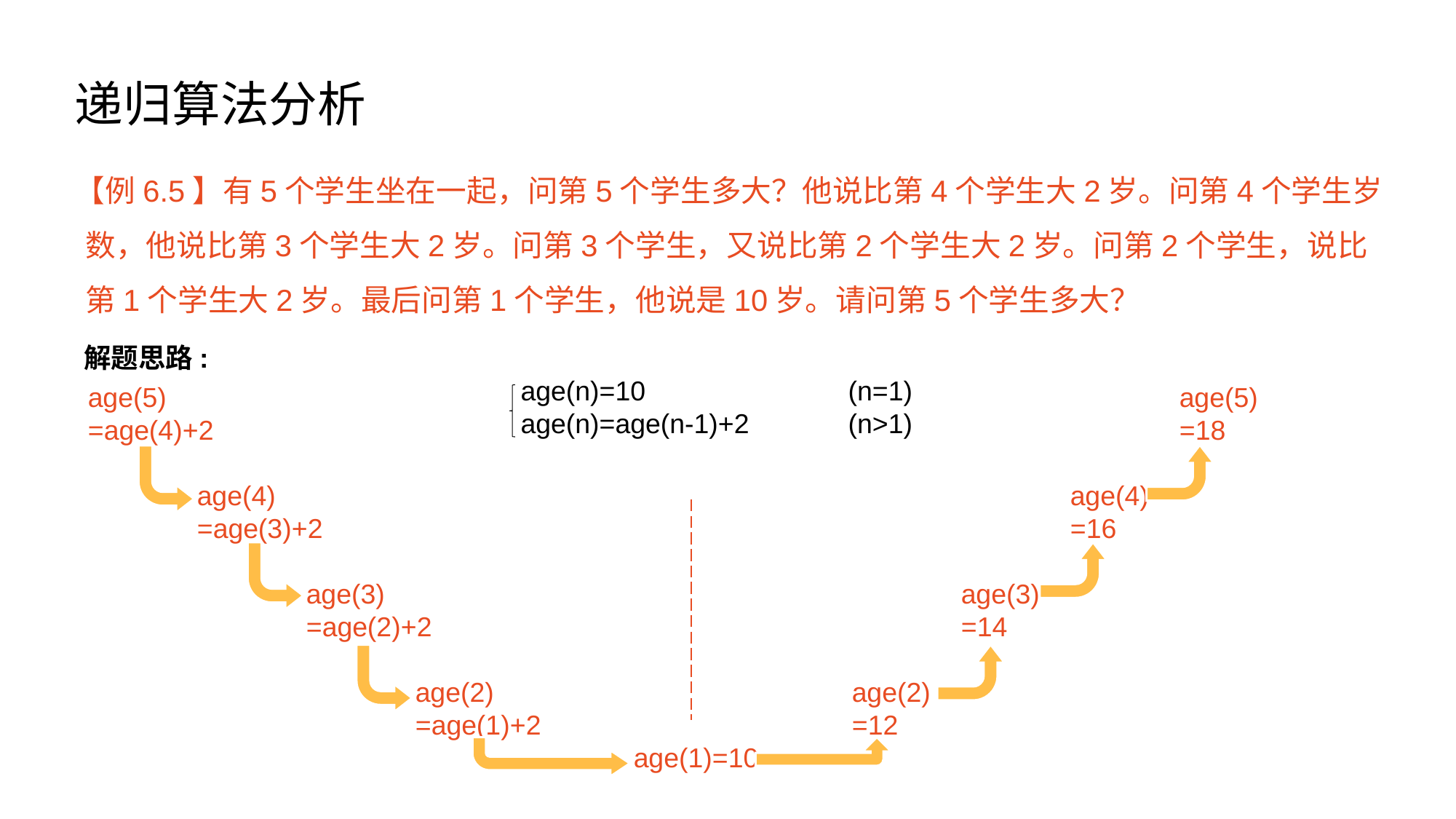

# 递归算法分析
【例6.5】有5个学生坐在一起，问第5个学生多大？他说比第4个学生大2岁。问第4个学生岁数，他说比第3个学生大2岁。问第3个学生，又说比第2个学生大2岁。问第2个学生，说比第1个学生大2岁。最后问第1个学生，他说是10岁。请问第5个学生多大？
解题思路:
age(n)=10		(n=1)
age(n)=age(n-1)+2	(n>1)
age(5)										age(5)
=age(4)+2									=18

	age(4)								age(4)
	=age(3)+2							=16

		age(3)						age(3)
		=age(2)+2					=14

			age(2)				age(2)
			=age(1)+2			=12
					age(1)=10